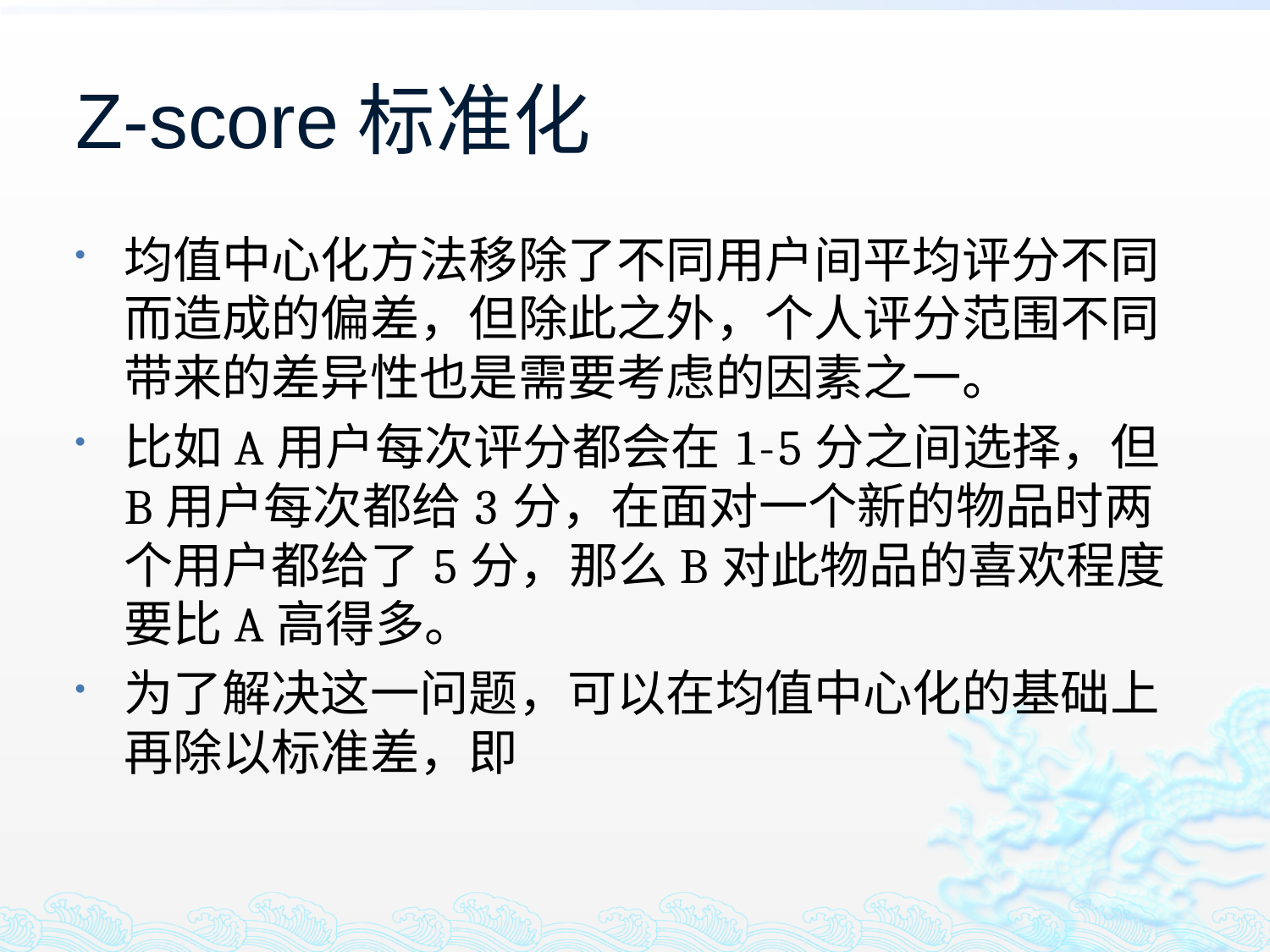

# Z-score标准化
均值中心化方法移除了不同用户间平均评分不同而造成的偏差，但除此之外，个人评分范围不同带来的差异性也是需要考虑的因素之一。
比如A用户每次评分都会在1-5分之间选择，但B用户每次都给3分，在面对一个新的物品时两个用户都给了5分，那么B对此物品的喜欢程度要比A高得多。
为了解决这一问题，可以在均值中心化的基础上再除以标准差，即